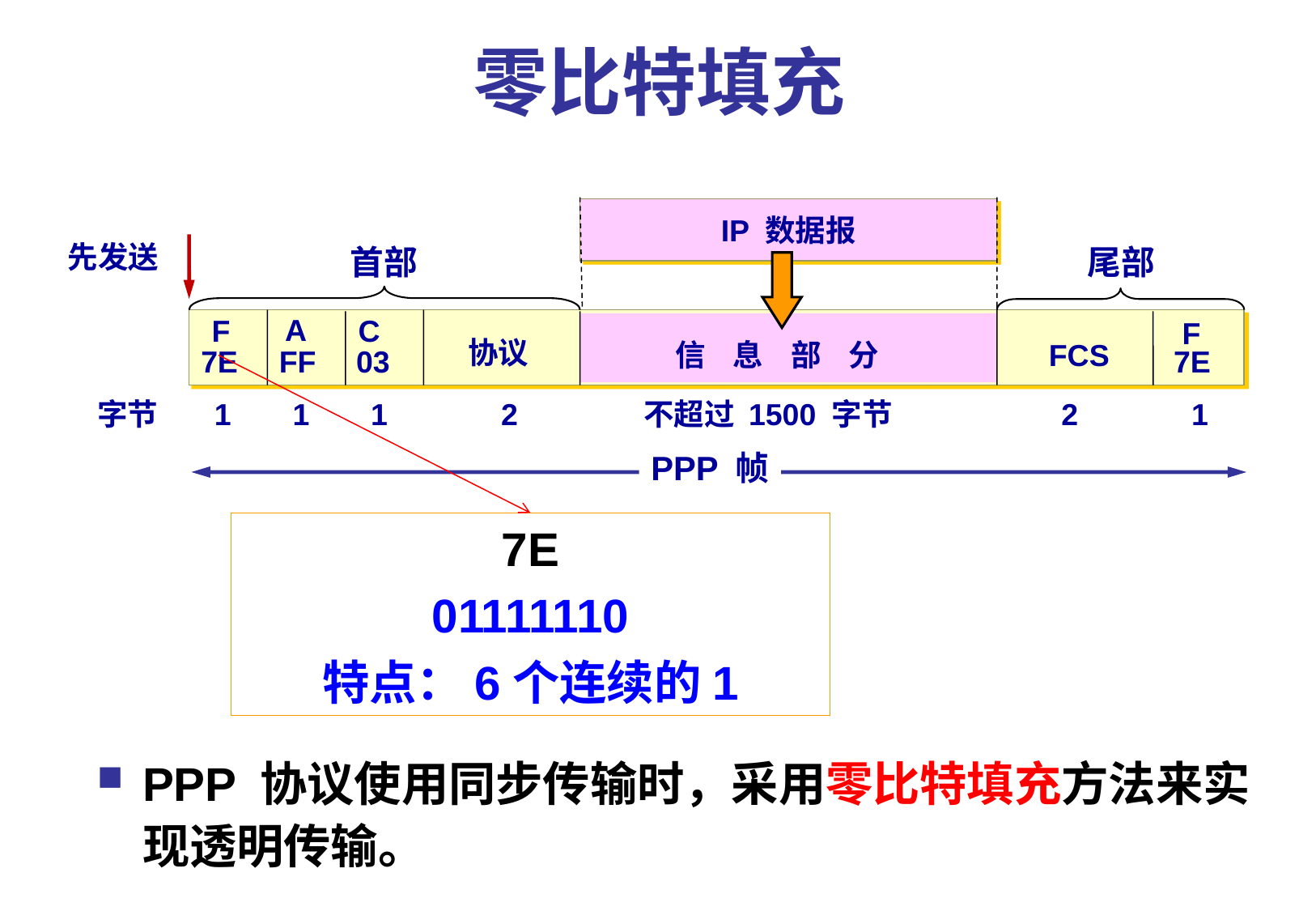

# 零比特填充

IP 数据报
先发送

首部
尾部

A
F
C

F

协议
信    息    部    分
FCS
7E
FF
03
7E
字节
1
1
1
2
不超过 1500 字节
2
1
PPP 帧

7E
01111110
特点：6个连续的1
PPP 协议使用同步传输时，采用零比特填充方法来实现透明传输。